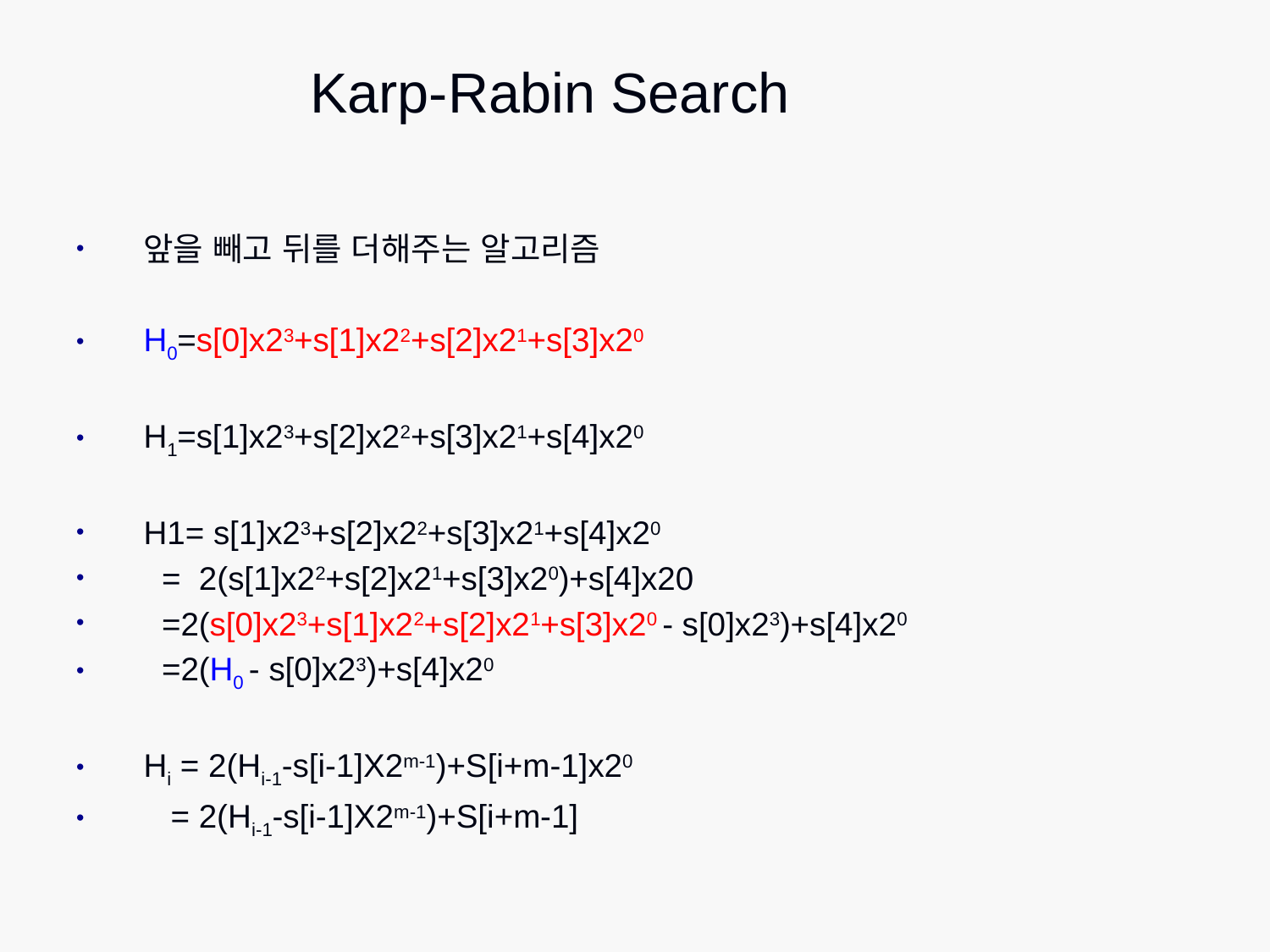

Karp-Rabin Search
앞을 빼고 뒤를 더해주는 알고리즘

H0=s[0]x23+s[1]x22+s[2]x21+s[3]x20

H1=s[1]x23+s[2]x22+s[3]x21+s[4]x20

H1= s[1]x23+s[2]x22+s[3]x21+s[4]x20
  =  2(s[1]x22+s[2]x21+s[3]x20)+s[4]x20
  =2(s[0]x23+s[1]x22+s[2]x21+s[3]x20 - s[0]x23)+s[4]x20
  =2(H0 - s[0]x23)+s[4]x20

Hi = 2(Hi-1-s[i-1]X2m-1)+S[i+m-1]x20
   = 2(Hi-1-s[i-1]X2m-1)+S[i+m-1]